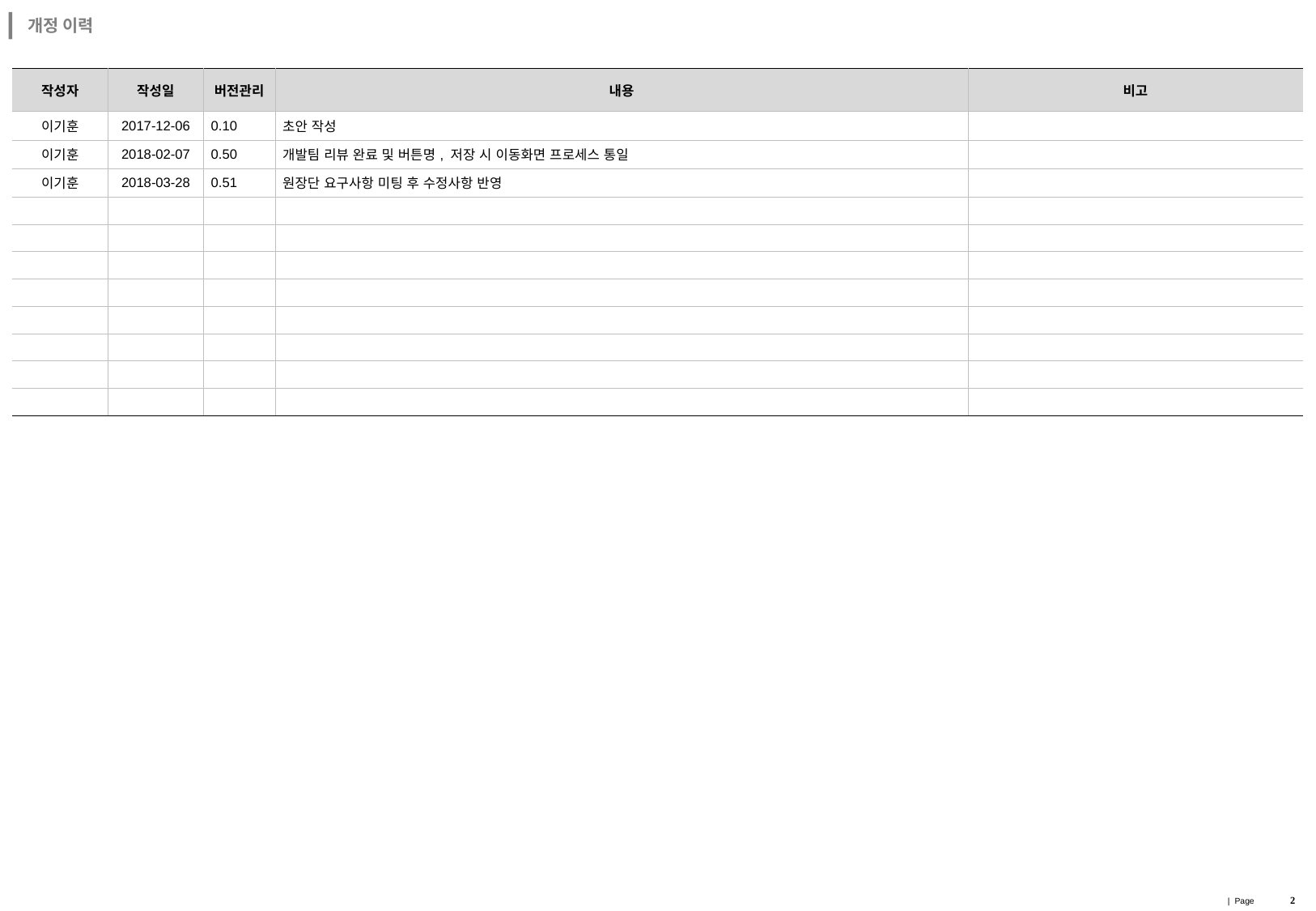

개정 이력
| 작성자 | 작성일 | 버전관리 | 내용 | 비고 |
| --- | --- | --- | --- | --- |
| 이기훈 | 2017-12-06 | 0.10 | 초안 작성 |  |
| 이기훈 | 2018-02-07 | 0.50 | 개발팀 리뷰 완료 및 버튼명, 저장 시 이동화면 프로세스 통일 |  |
| 이기훈 | 2018-03-28 | 0.51 | 원장단 요구사항 미팅 후 수정사항 반영 |  |
|  |  |  |  |  |
|  |  |  |  |  |
|  |  |  |  |  |
|  |  |  |  |  |
|  |  |  |  |  |
|  |  |  |  |  |
|  |  |  |  |  |
|  |  |  |  |  |
2